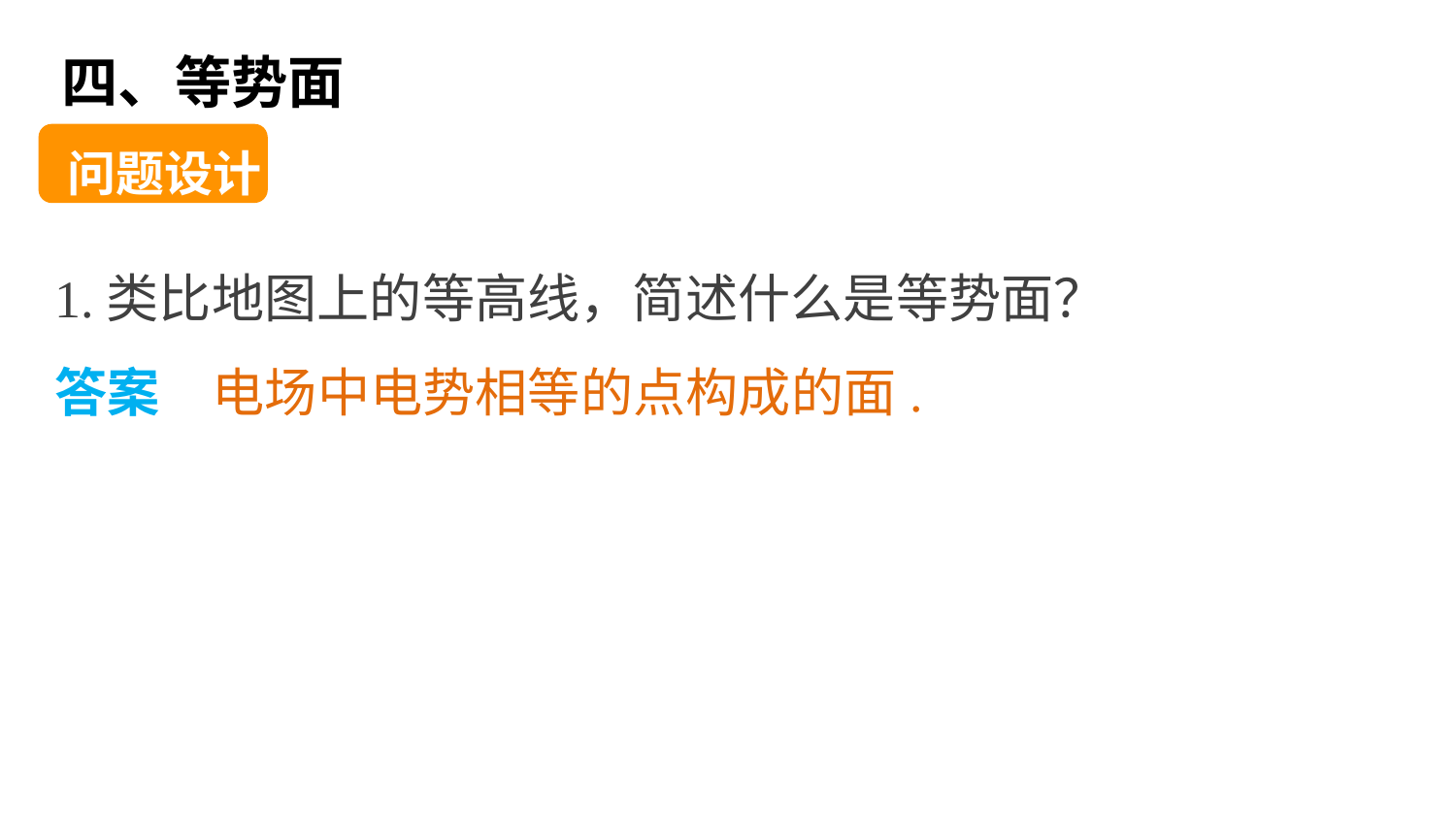

四、等势面
 问题设计
1.类比地图上的等高线，简述什么是等势面？
答案　电场中电势相等的点构成的面.